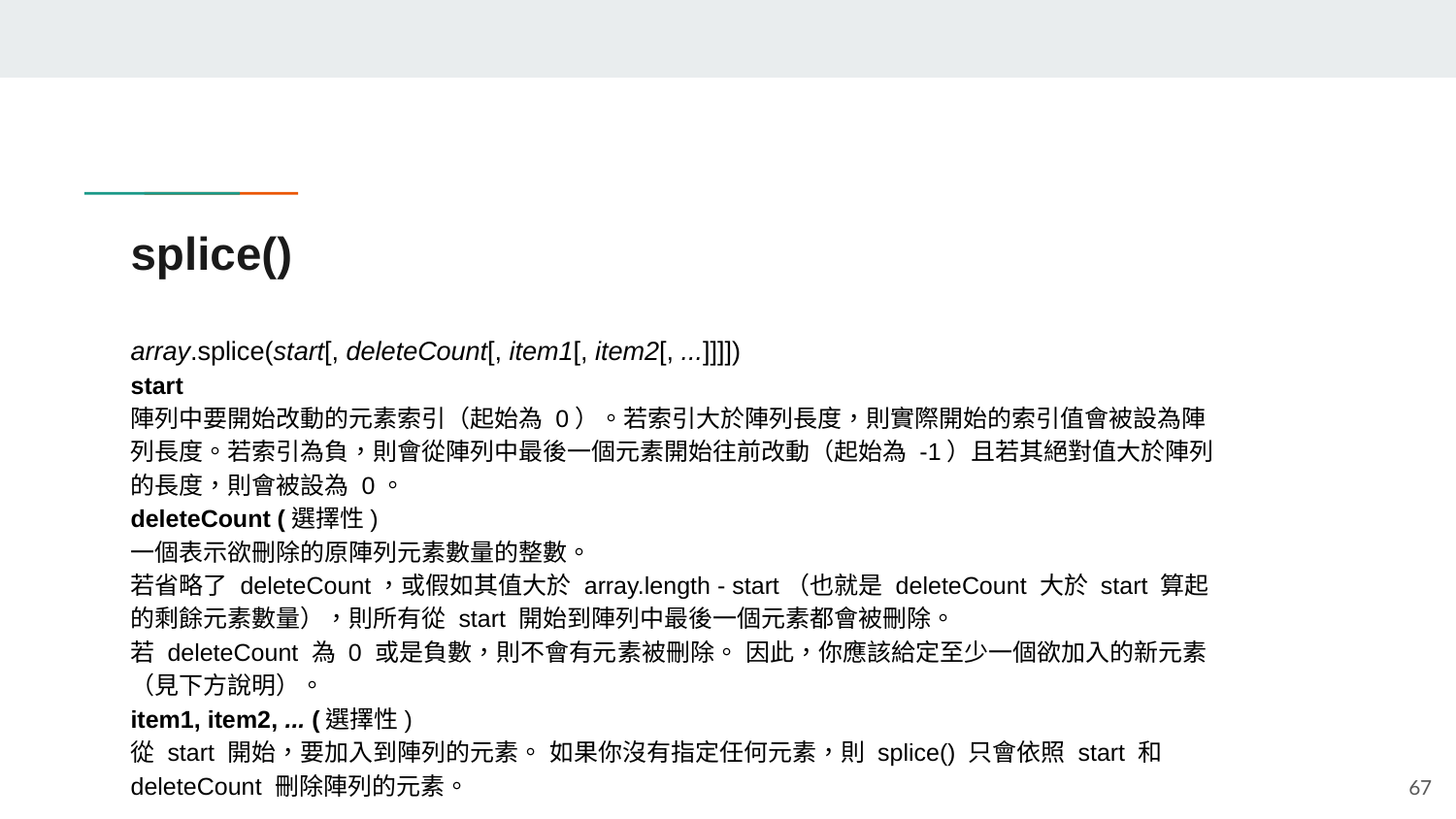

# splice()
array.splice(start[, deleteCount[, item1[, item2[, ...]]]])
start
陣列中要開始改動的元素索引（起始為 0）。若索引大於陣列長度，則實際開始的索引值會被設為陣列長度。若索引為負，則會從陣列中最後一個元素開始往前改動（起始為 -1）且若其絕對值大於陣列的長度，則會被設為 0。
deleteCount (選擇性)
一個表示欲刪除的原陣列元素數量的整數。
若省略了 deleteCount，或假如其值大於 array.length - start（也就是 deleteCount 大於 start 算起的剩餘元素數量），則所有從 start 開始到陣列中最後一個元素都會被刪除。
若 deleteCount 為 0 或是負數，則不會有元素被刪除。 因此，你應該給定至少一個欲加入的新元素（見下方說明）。
item1, item2, ... (選擇性)
從 start 開始，要加入到陣列的元素。 如果你沒有指定任何元素，則 splice() 只會依照 start 和 deleteCount 刪除陣列的元素。

67